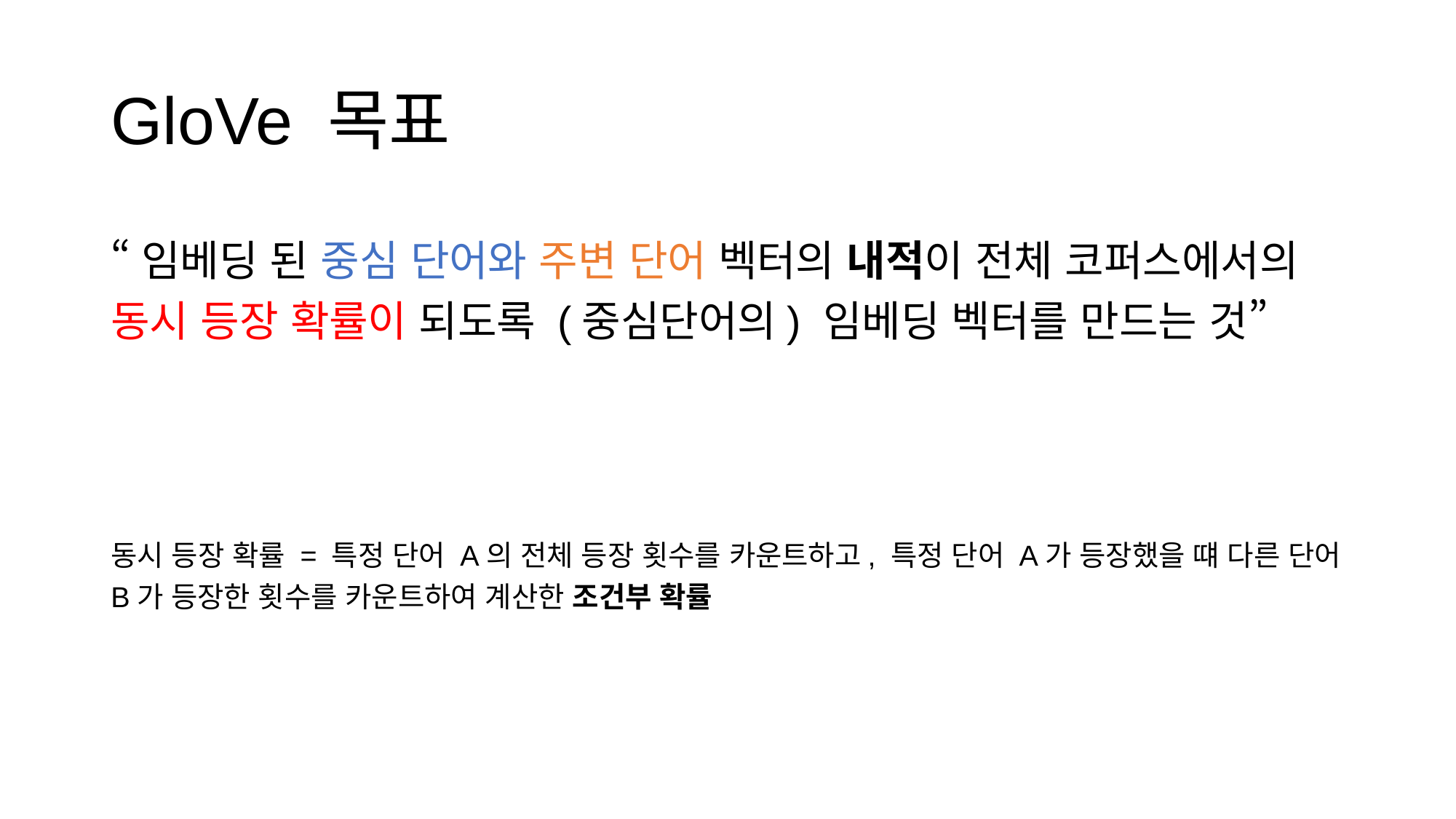

# GloVe 목표
“임베딩 된 중심 단어와 주변 단어 벡터의 내적이 전체 코퍼스에서의 동시 등장 확률이 되도록 (중심단어의) 임베딩 벡터를 만드는 것”

동시 등장 확률 = 특정 단어 A의 전체 등장 횟수를 카운트하고, 특정 단어 A가 등장했을 떄 다른 단어 B가 등장한 횟수를 카운트하여 계산한 조건부 확률